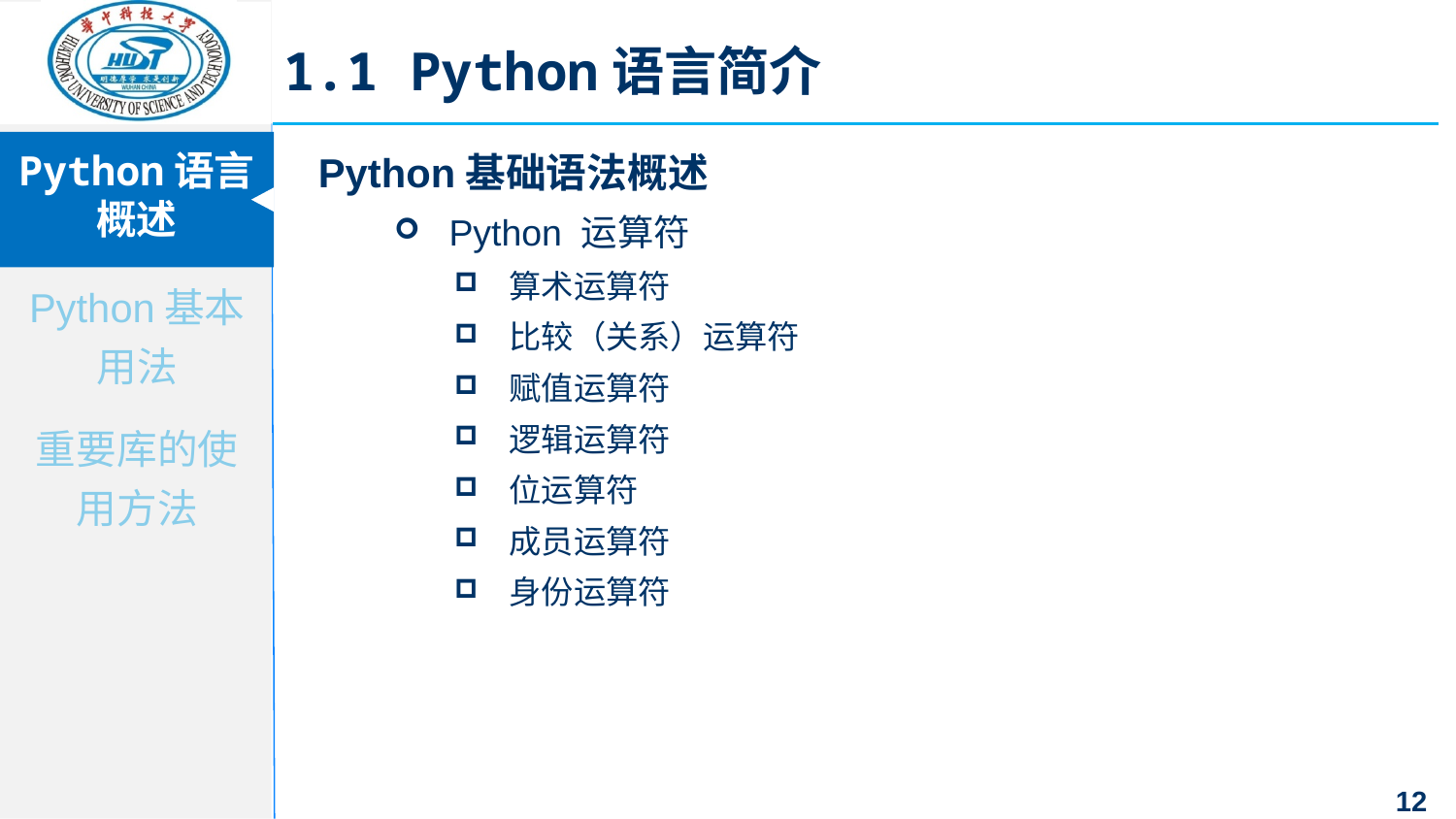

1.1 Python语言简介
Python基础语法概述
Python 运算符
算术运算符
比较（关系）运算符
赋值运算符
逻辑运算符
位运算符
成员运算符
身份运算符